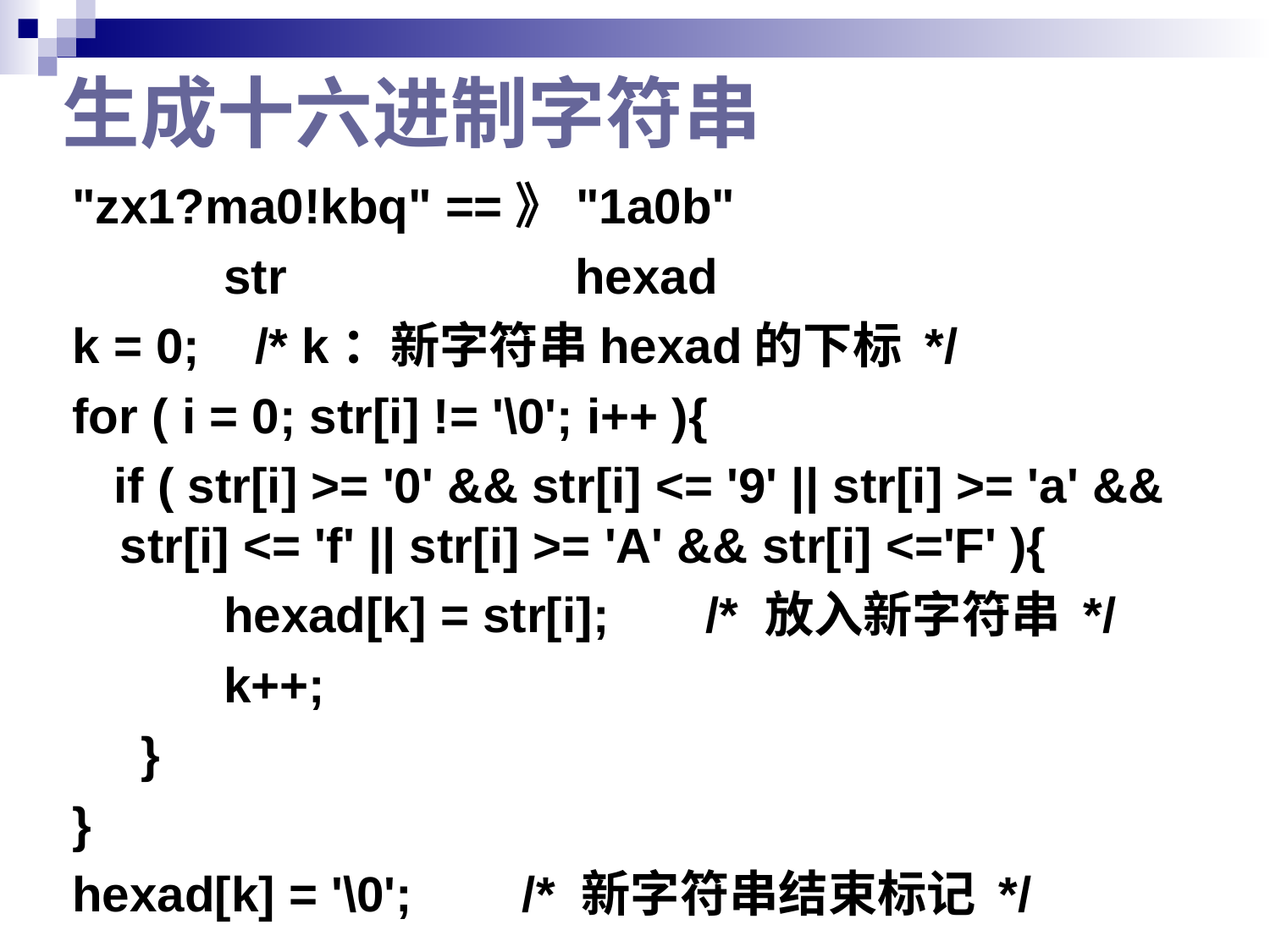

# 生成十六进制字符串
"zx1?ma0!kbq" ==》"1a0b"
           str                     hexad
k = 0;    /* k：新字符串hexad的下标 */
for ( i = 0; str[i] != '\0'; i++ ){
   if ( str[i] >= '0' && str[i] <= '9' || str[i] >= 'a' && str[i] <= 'f' || str[i] >= 'A' && str[i] <='F' ){
           hexad[k] = str[i];       /* 放入新字符串 */
           k++;
     }
}
hexad[k] = '\0';        /* 新字符串结束标记 */